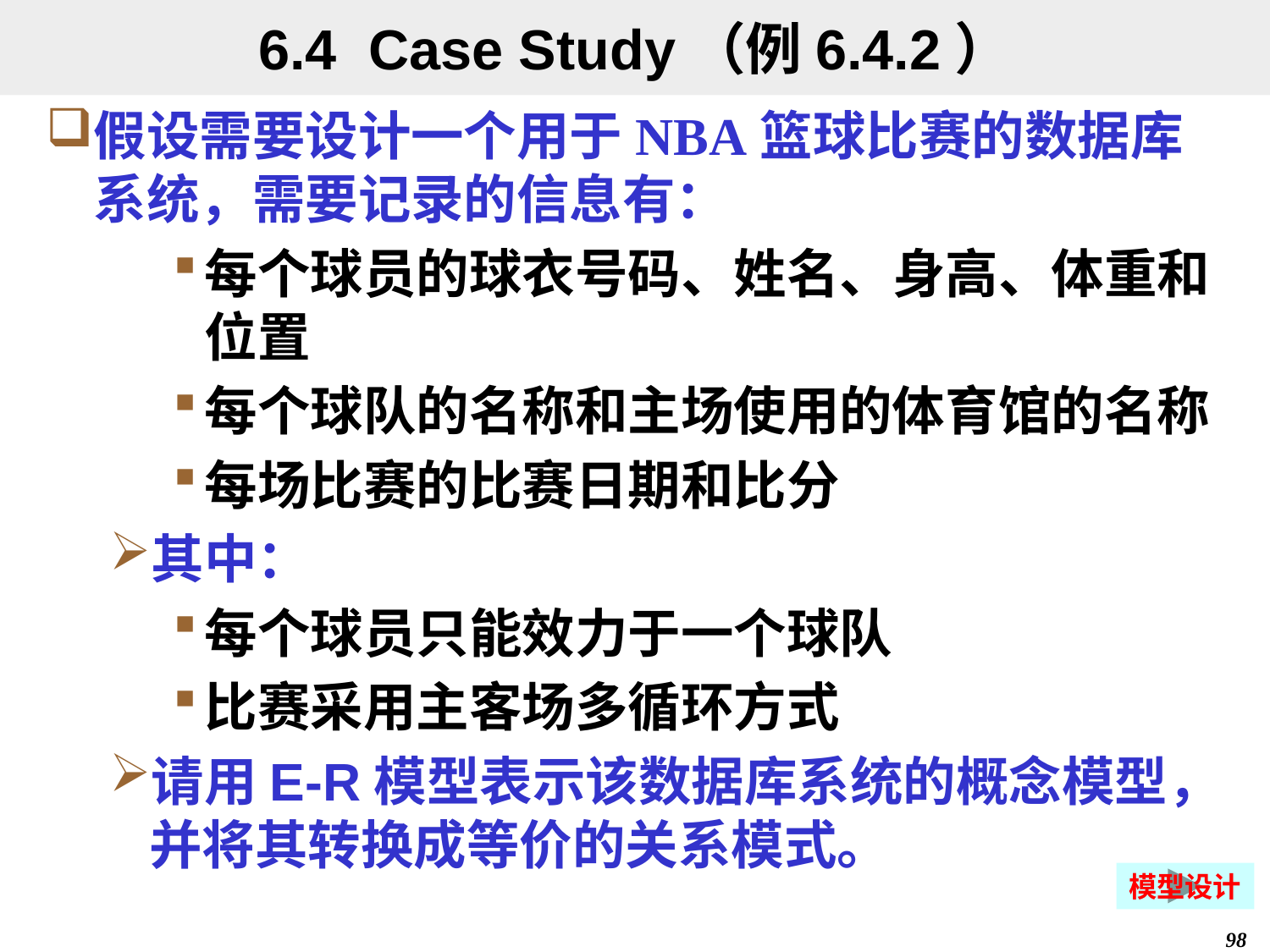

# 6.4  Case Study（例6.4.2）
假设需要设计一个用于NBA篮球比赛的数据库系统，需要记录的信息有：
每个球员的球衣号码、姓名、身高、体重和位置
每个球队的名称和主场使用的体育馆的名称
每场比赛的比赛日期和比分
其中：
每个球员只能效力于一个球队
比赛采用主客场多循环方式
请用E-R模型表示该数据库系统的概念模型，并将其转换成等价的关系模式。
模型设计

98